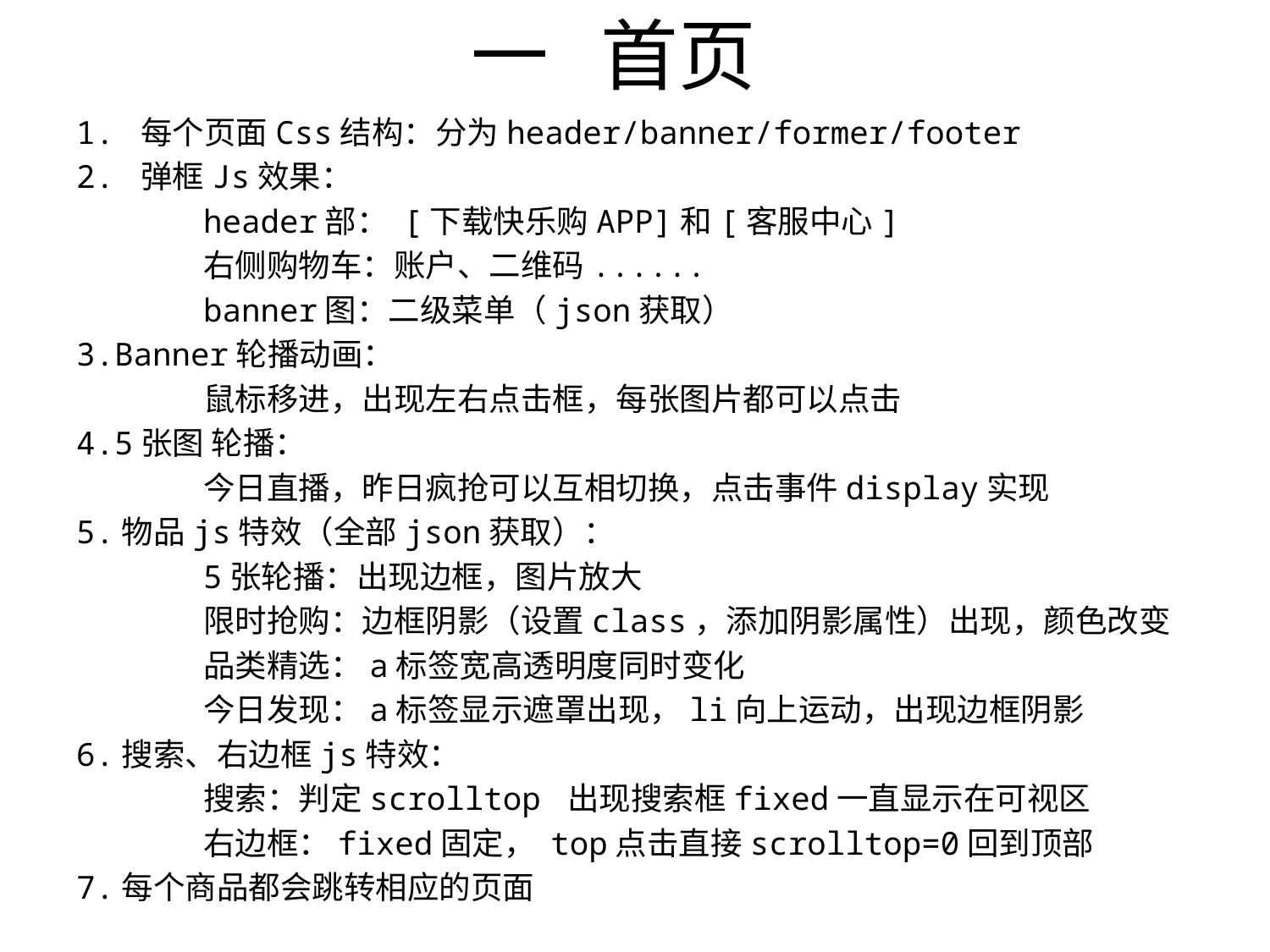

# 一   首页
1. 每个页面Css结构：分为header/banner/former/footer
2. 弹框Js效果：
	header部： [下载快乐购APP]和[客服中心]
	右侧购物车：账户、二维码......
	banner图：二级菜单（json获取）
3.Banner轮播动画：
	鼠标移进，出现左右点击框，每张图片都可以点击
4.5张图 轮播：
	今日直播，昨日疯抢可以互相切换，点击事件display实现
5.物品js特效（全部json获取）：
	5张轮播：出现边框，图片放大
	限时抢购：边框阴影（设置class，添加阴影属性）出现，颜色改变
	品类精选：a标签宽高透明度同时变化
	今日发现：a标签显示遮罩出现，li向上运动，出现边框阴影
6.搜索、右边框js特效：
	搜索：判定scrolltop 出现搜索框fixed一直显示在可视区
	右边框：fixed固定， top点击直接scrolltop=0回到顶部
7.每个商品都会跳转相应的页面